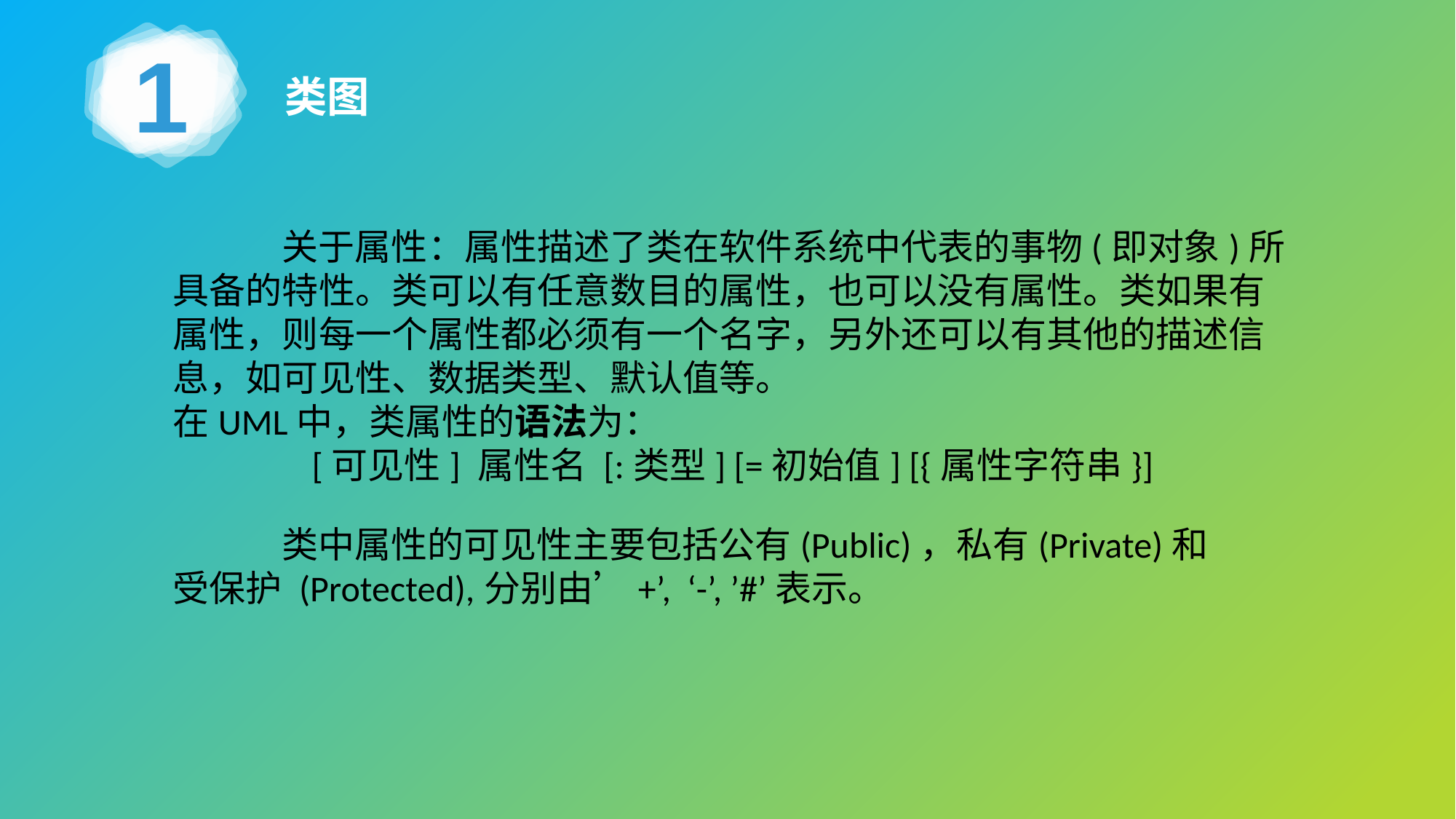

1

类图
	关于属性：属性描述了类在软件系统中代表的事物(即对象)所具备的特性。类可以有任意数目的属性，也可以没有属性。类如果有属性，则每一个属性都必须有一个名字，另外还可以有其他的描述信息，如可见性、数据类型、默认值等。
在UML中，类属性的语法为：
[可见性] 属性名 [:类型] [=初始值] [{属性字符串}]
	类中属性的可见性主要包括公有(Public)，私有(Private)和受保护 (Protected),分别由’+’,  ‘-’, ’#’表示。